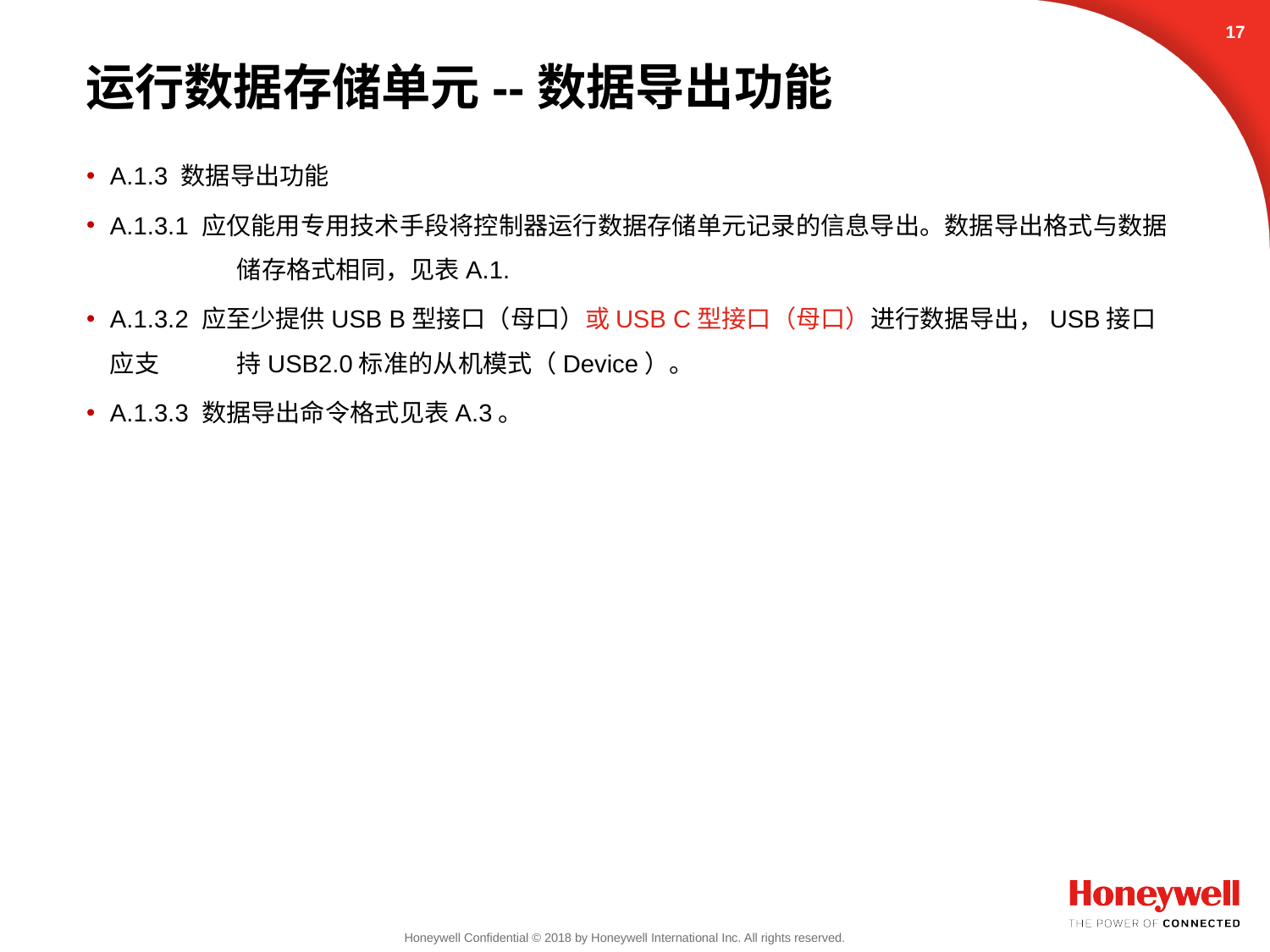

17
# 运行数据存储单元--数据导出功能
A.1.3 数据导出功能
A.1.3.1 应仅能用专用技术手段将控制器运行数据存储单元记录的信息导出。数据导出格式与数据	储存格式相同，见表A.1.
A.1.3.2 应至少提供USB B型接口（母口）或USB C型接口（母口）进行数据导出，USB接口应支	持USB2.0标准的从机模式（Device）。
A.1.3.3 数据导出命令格式见表A.3。